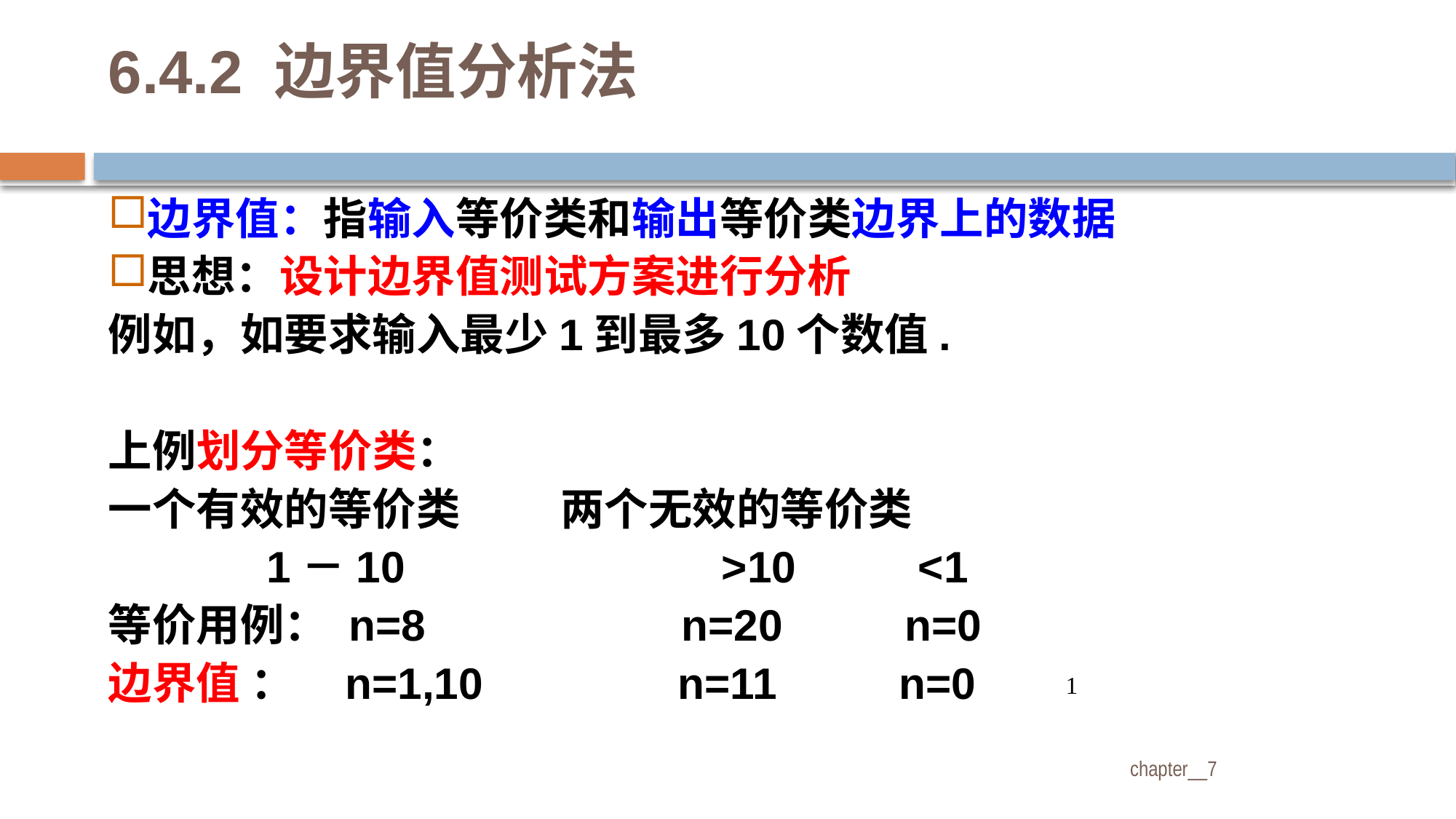

# 6.4.2 边界值分析法
边界值：指输入等价类和输出等价类边界上的数据
思想：设计边界值测试方案进行分析
例如，如要求输入最少1到最多10个数值.

上例划分等价类：
一个有效的等价类          两个无效的等价类
             1－10                          >10          <1
等价用例： n=8                     n=20          n=0
边界值 ：    n=1,10                n=11          n=0

1
 chapter__7